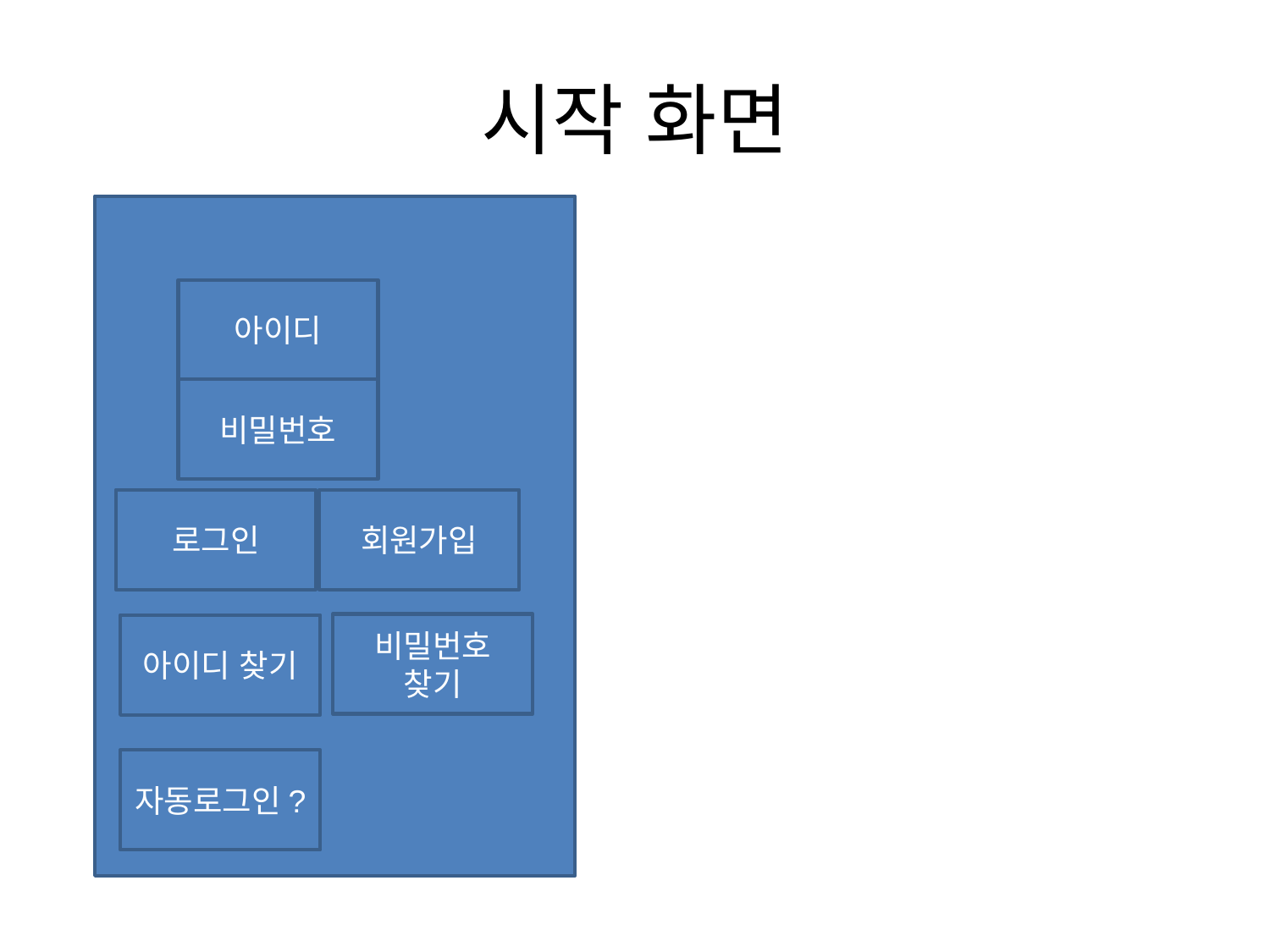

# 시작 화면

로그인
회원가입

아이디
비밀번호
비밀번호
찾기
아이디 찾기
자동로그인?